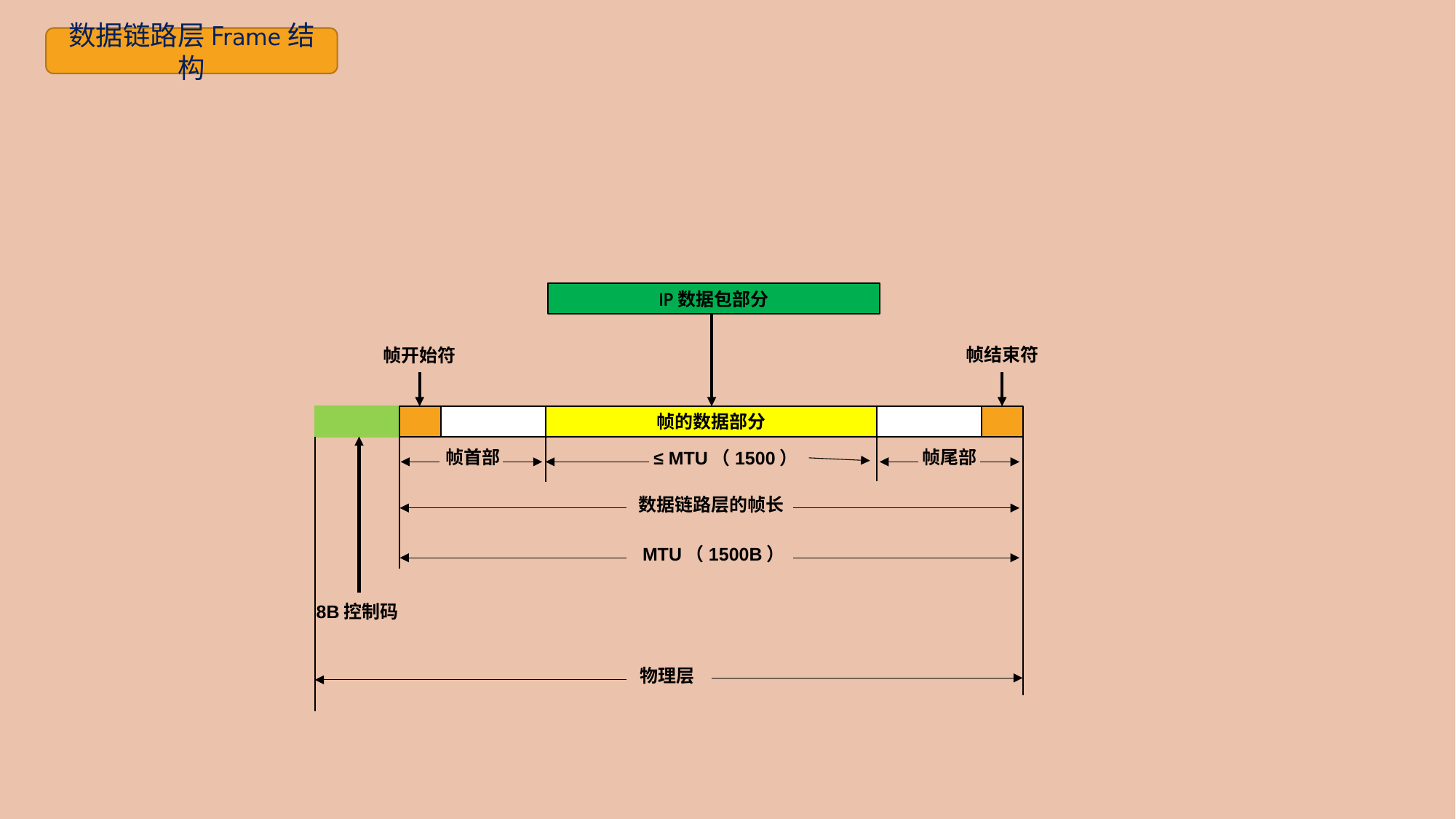

数据链路层Frame结构
IP数据包部分
帧结束符
帧开始符

帧的数据部分

帧首部
帧尾部
≤ MTU（1500）
数据链路层的帧长
MTU（1500B）
8B控制码
物理层